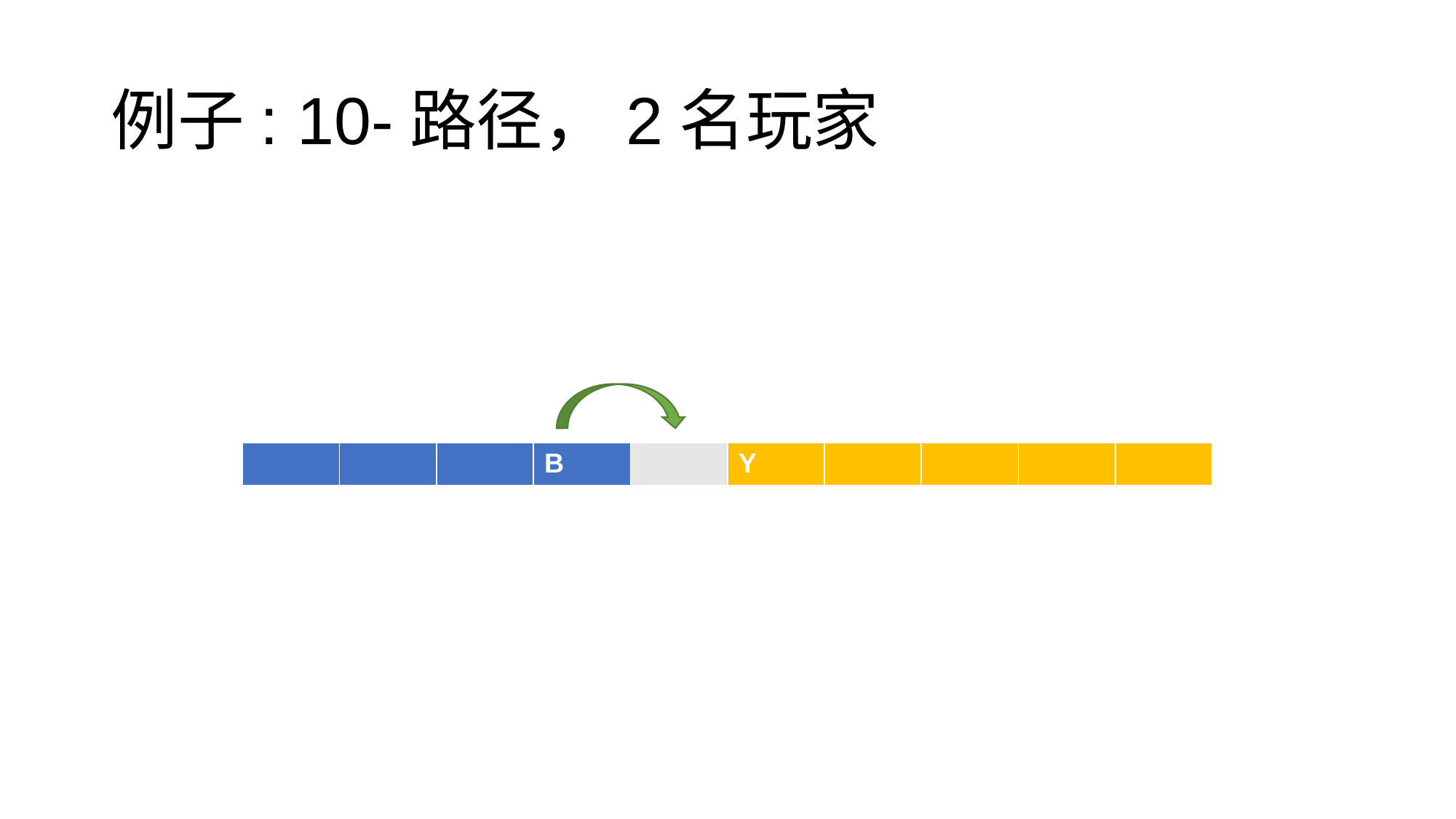

# 例子: 10-路径，2名玩家

|  |  |  | B |  | Y |  |  |  |  |
| --- | --- | --- | --- | --- | --- | --- | --- | --- | --- |